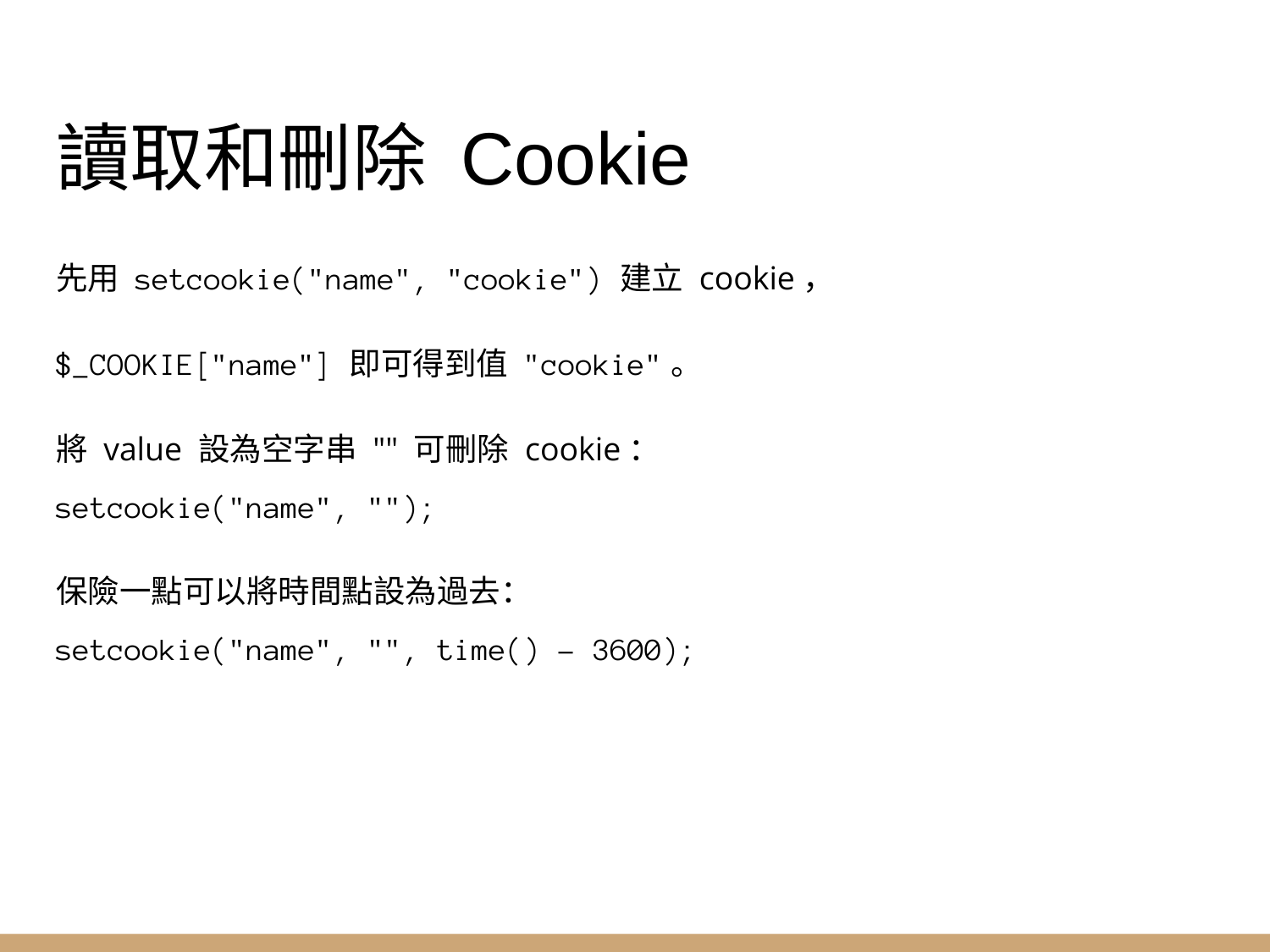

# 讀取和刪除 Cookie
先用 setcookie("name", "cookie") 建立 cookie，
$_COOKIE["name"] 即可得到值 "cookie"。
將 value 設為空字串 "" 可刪除 cookie：
setcookie("name", "");
保險一點可以將時間點設為過去：
setcookie("name", "", time() - 3600);